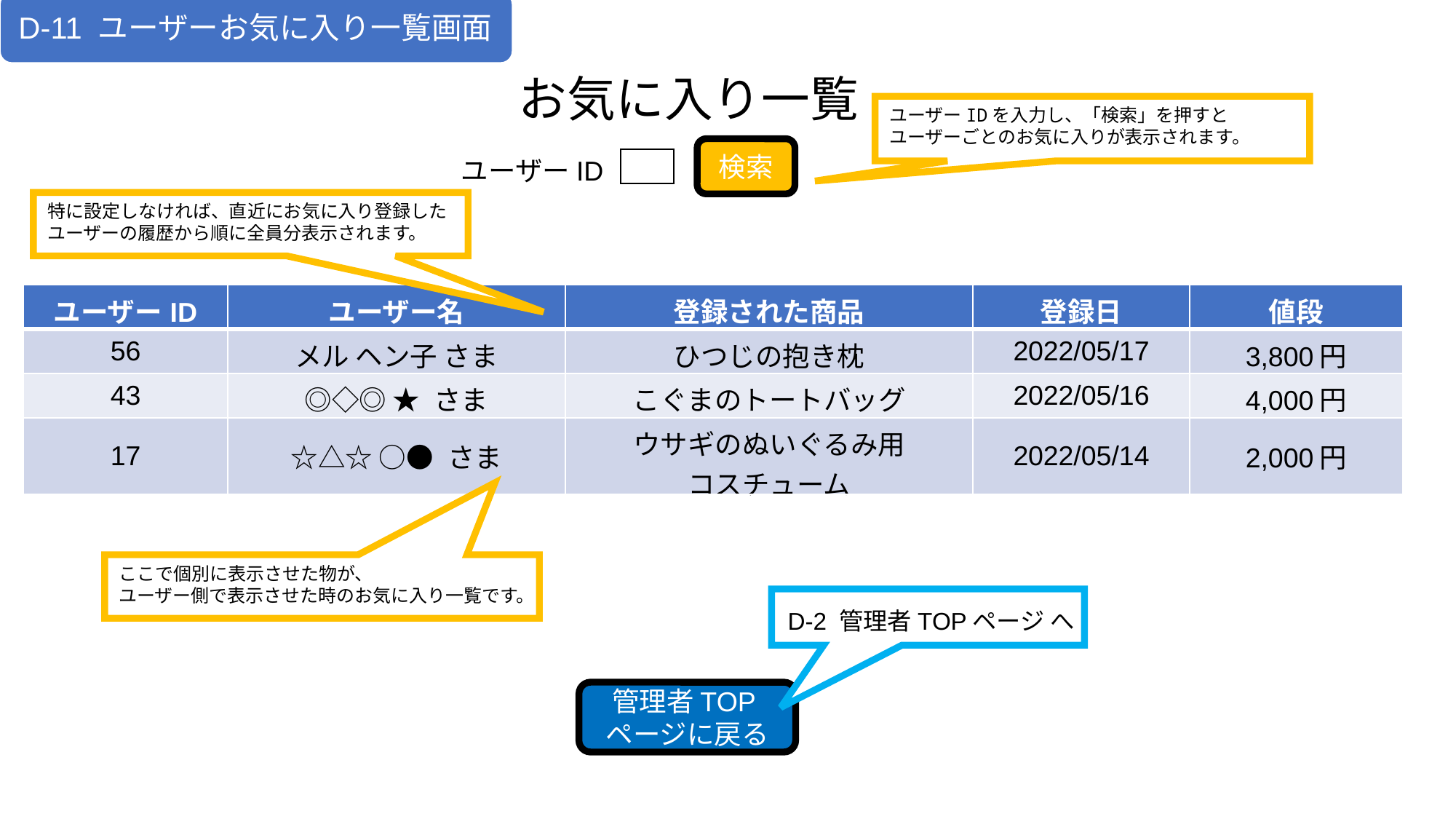

D-11 ユーザーお気に入り一覧画面

お気に入り一覧

ユーザーIDを入力し、「検索」を押すと
ユーザーごとのお気に入りが表示されます。
検索
ユーザーID：

特に設定しなければ、直近にお気に入り登録したユーザーの履歴から順に全員分表示されます。
| ユーザーID | ユーザー名 | 登録された商品 | 登録日 | 値段 |
| --- | --- | --- | --- | --- |
| 56 | メル ヘン子 さま | ひつじの抱き枕 | 2022/05/17 | 3,800円 |
| 43 | ◎◇◎ ★ さま | こぐまのトートバッグ | 2022/05/16 | 4,000円 |
| 17 | ☆△☆ ○● さま | ウサギのぬいぐるみ用 コスチューム | 2022/05/14 | 2,000円 |

ここで個別に表示させた物が、
ユーザー側で表示させた時のお気に入り一覧です。

D-2 管理者TOPページ へ

管理者TOPページに戻る